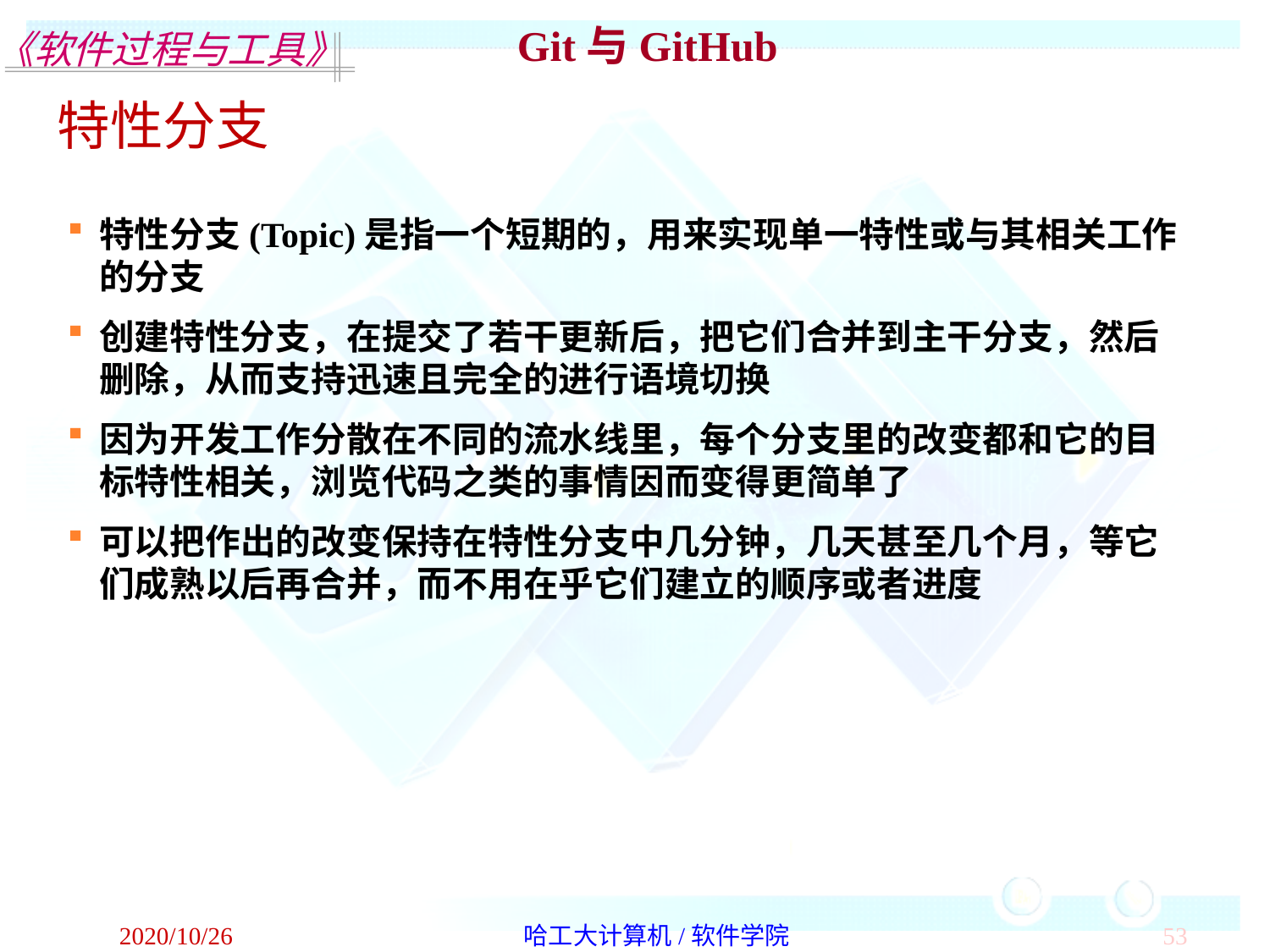

Git与GitHub
特性分支
特性分支(Topic)是指一个短期的，用来实现单一特性或与其相关工作的分支
创建特性分支，在提交了若干更新后，把它们合并到主干分支，然后删除，从而支持迅速且完全的进行语境切换
因为开发工作分散在不同的流水线里，每个分支里的改变都和它的目标特性相关，浏览代码之类的事情因而变得更简单了
可以把作出的改变保持在特性分支中几分钟，几天甚至几个月，等它们成熟以后再合并，而不用在乎它们建立的顺序或者进度